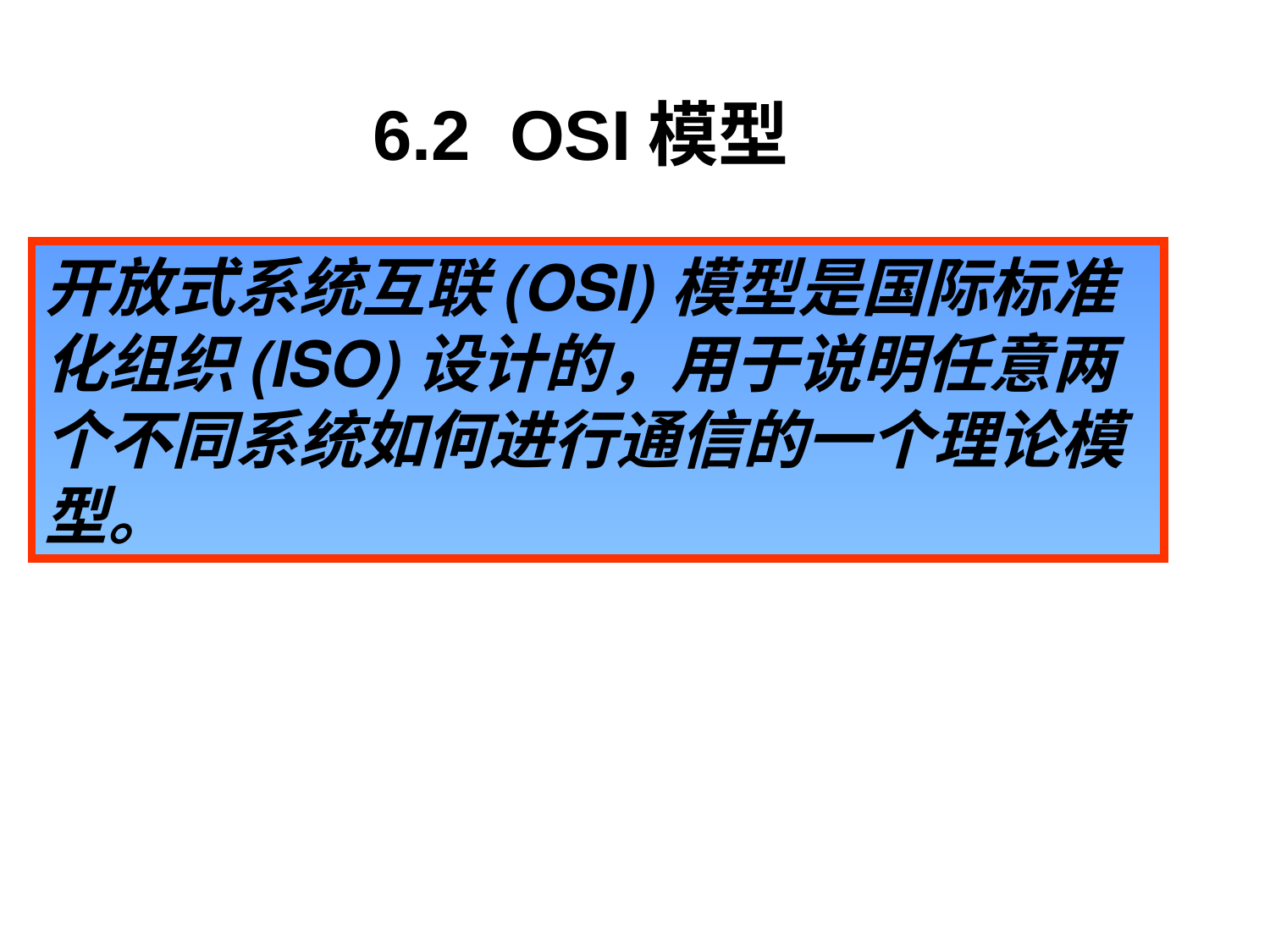

6.2  OSI模型
开放式系统互联(OSI)模型是国际标准化组织(ISO)设计的，用于说明任意两个不同系统如何进行通信的一个理论模型。